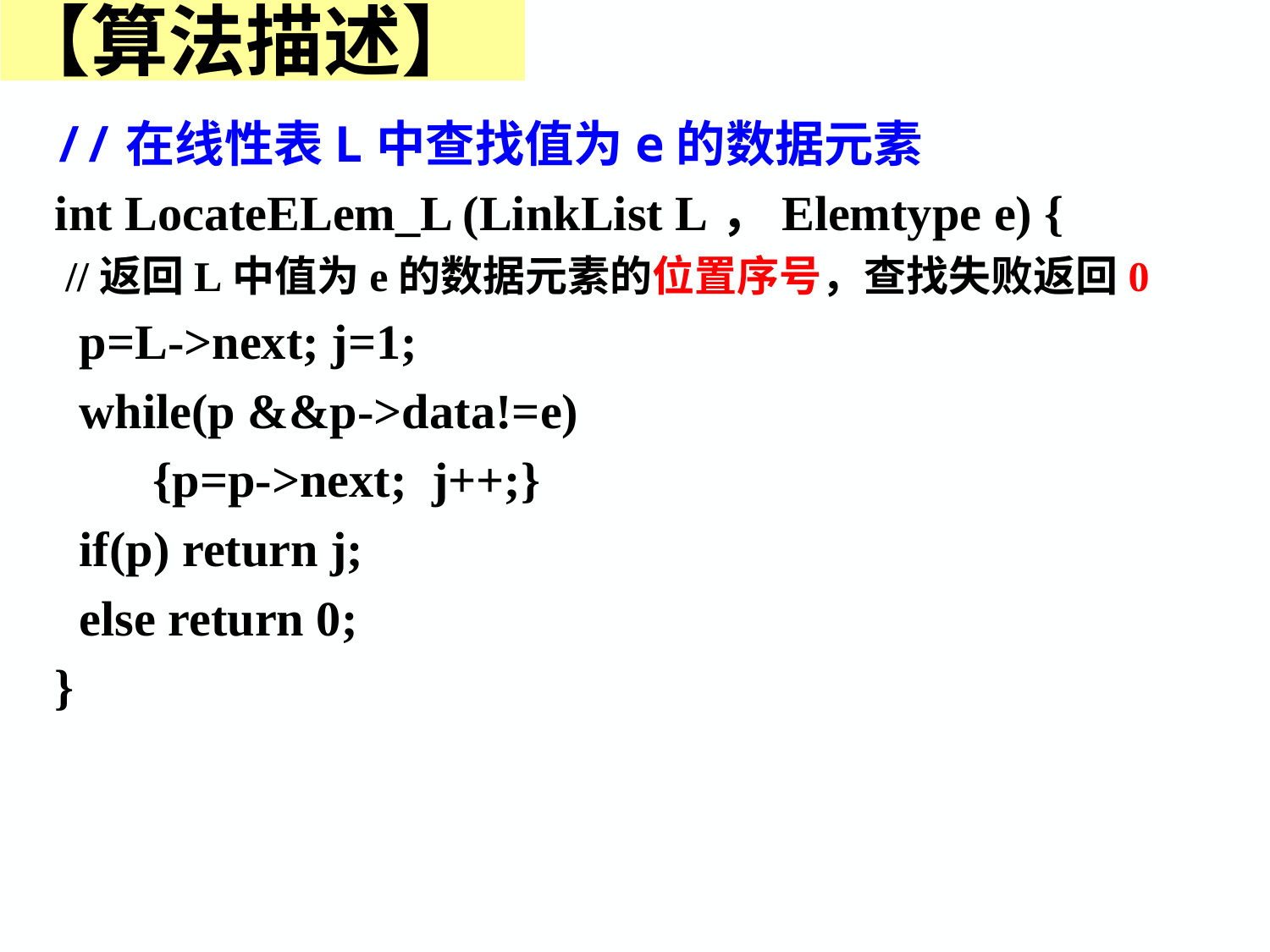

【算法描述】
//在线性表L中查找值为e的数据元素
int LocateELem_L (LinkList L，Elemtype e) {
 //返回L中值为e的数据元素的位置序号，查找失败返回0
  p=L->next; j=1;
  while(p &&p->data!=e)
        {p=p->next;  j++;}
  if(p) return j;
  else return 0;
}